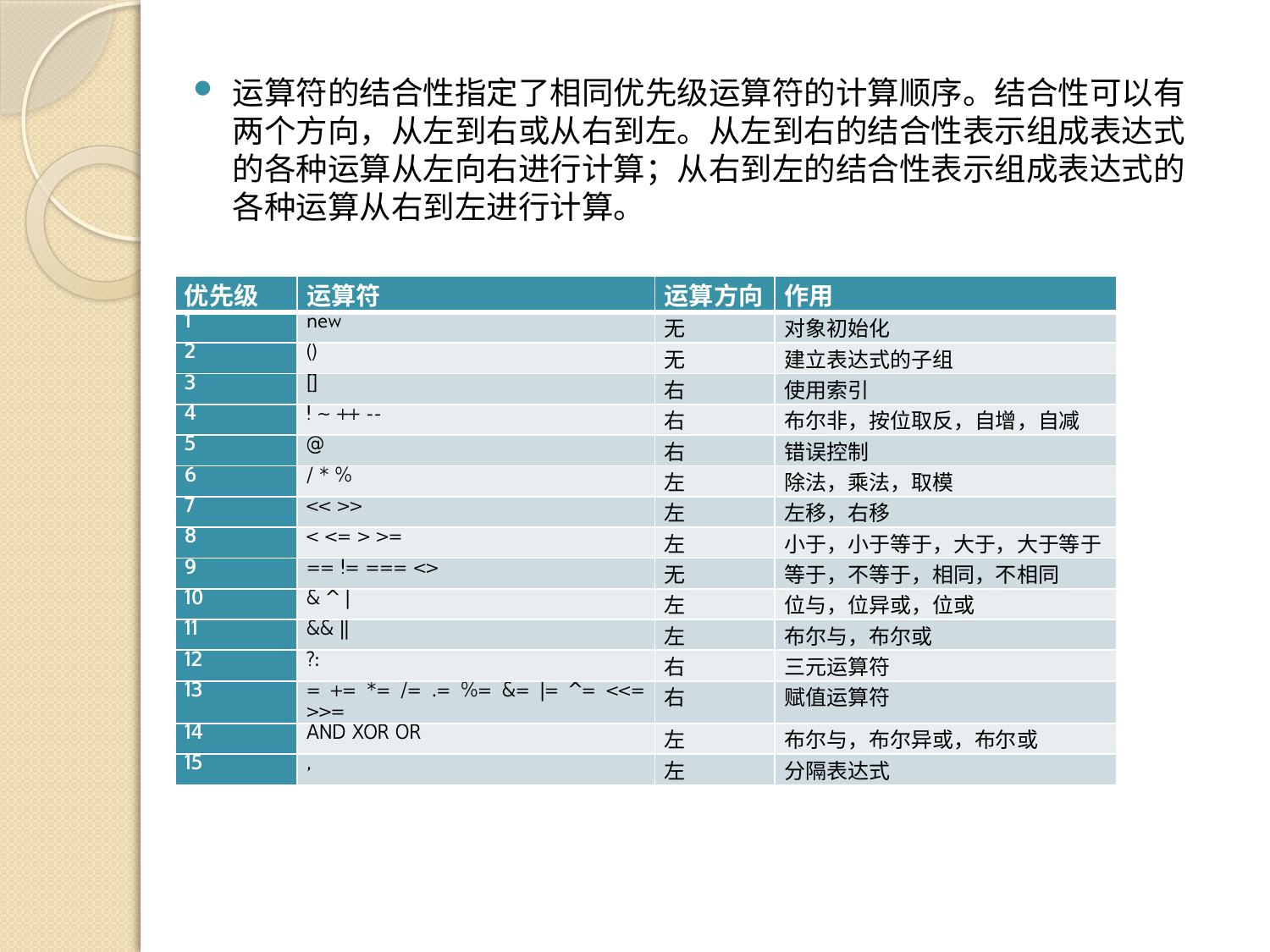

运算符的结合性指定了相同优先级运算符的计算顺序。结合性可以有两个方向，从左到右或从右到左。从左到右的结合性表示组成表达式的各种运算从左向右进行计算；从右到左的结合性表示组成表达式的各种运算从右到左进行计算。
| 优先级 | 运算符 | 运算方向 | 作用 |
| --- | --- | --- | --- |
| 1 | new | 无 | 对象初始化 |
| 2 | () | 无 | 建立表达式的子组 |
| 3 | [] | 右 | 使用索引 |
| 4 | ! ~ ++ -- | 右 | 布尔非，按位取反，自增，自减 |
| 5 | @ | 右 | 错误控制 |
| 6 | / \* % | 左 | 除法，乘法，取模 |
| 7 | << >> | 左 | 左移，右移 |
| 8 | < <= > >= | 左 | 小于，小于等于，大于，大于等于 |
| 9 | == != === <> | 无 | 等于，不等于，相同，不相同 |
| 10 | & ^ | | 左 | 位与，位异或，位或 |
| 11 | && || | 左 | 布尔与，布尔或 |
| 12 | ?: | 右 | 三元运算符 |
| 13 | = += \*= /= .= %= &= |= ^= <<= >>= | 右 | 赋值运算符 |
| 14 | AND XOR OR | 左 | 布尔与，布尔异或，布尔或 |
| 15 | , | 左 | 分隔表达式 |